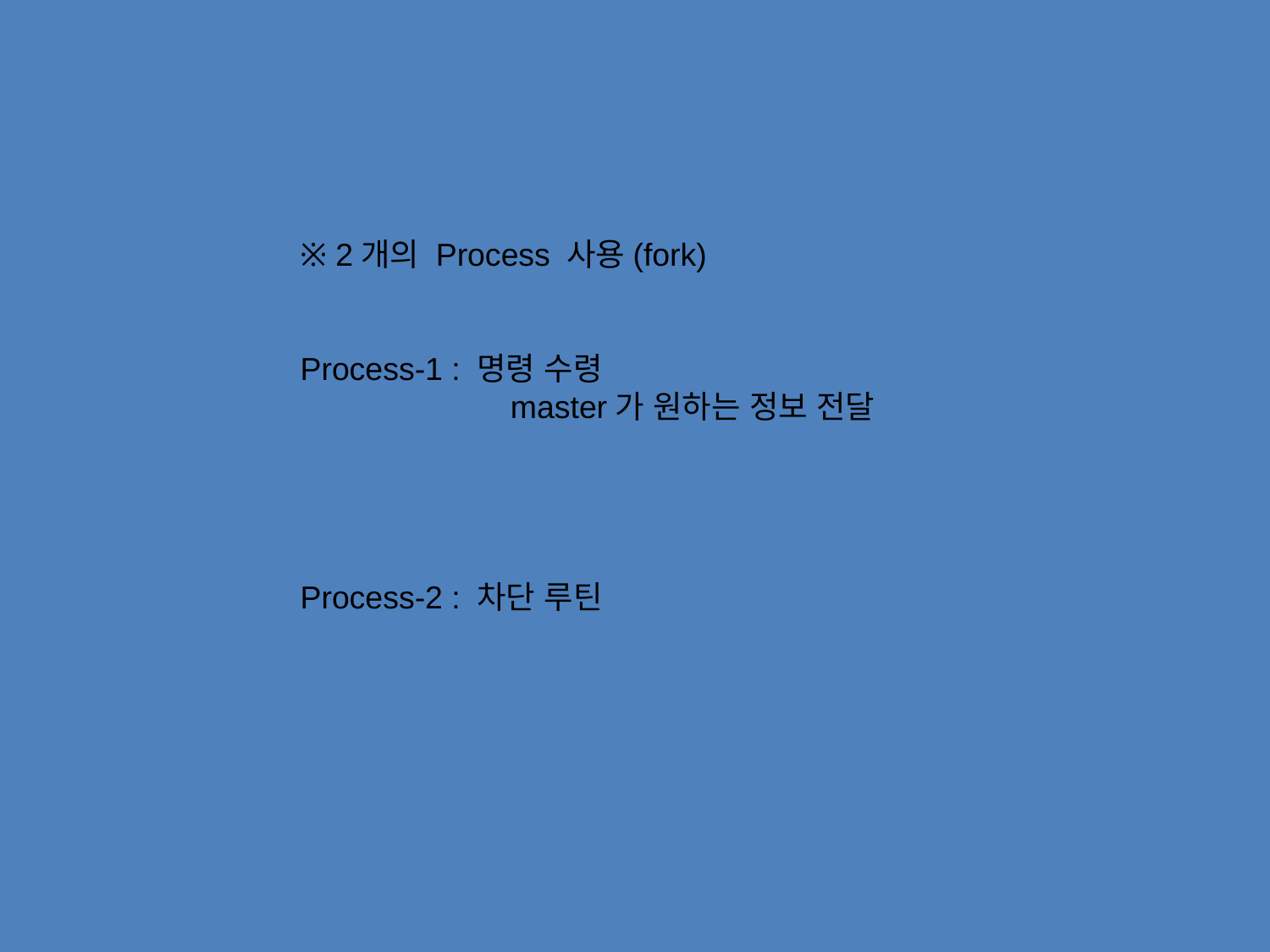

※ 2개의 Process 사용(fork)

Process-1 : 명령 수령
		    master가 원하는 정보 전달

Process-2 : 차단 루틴